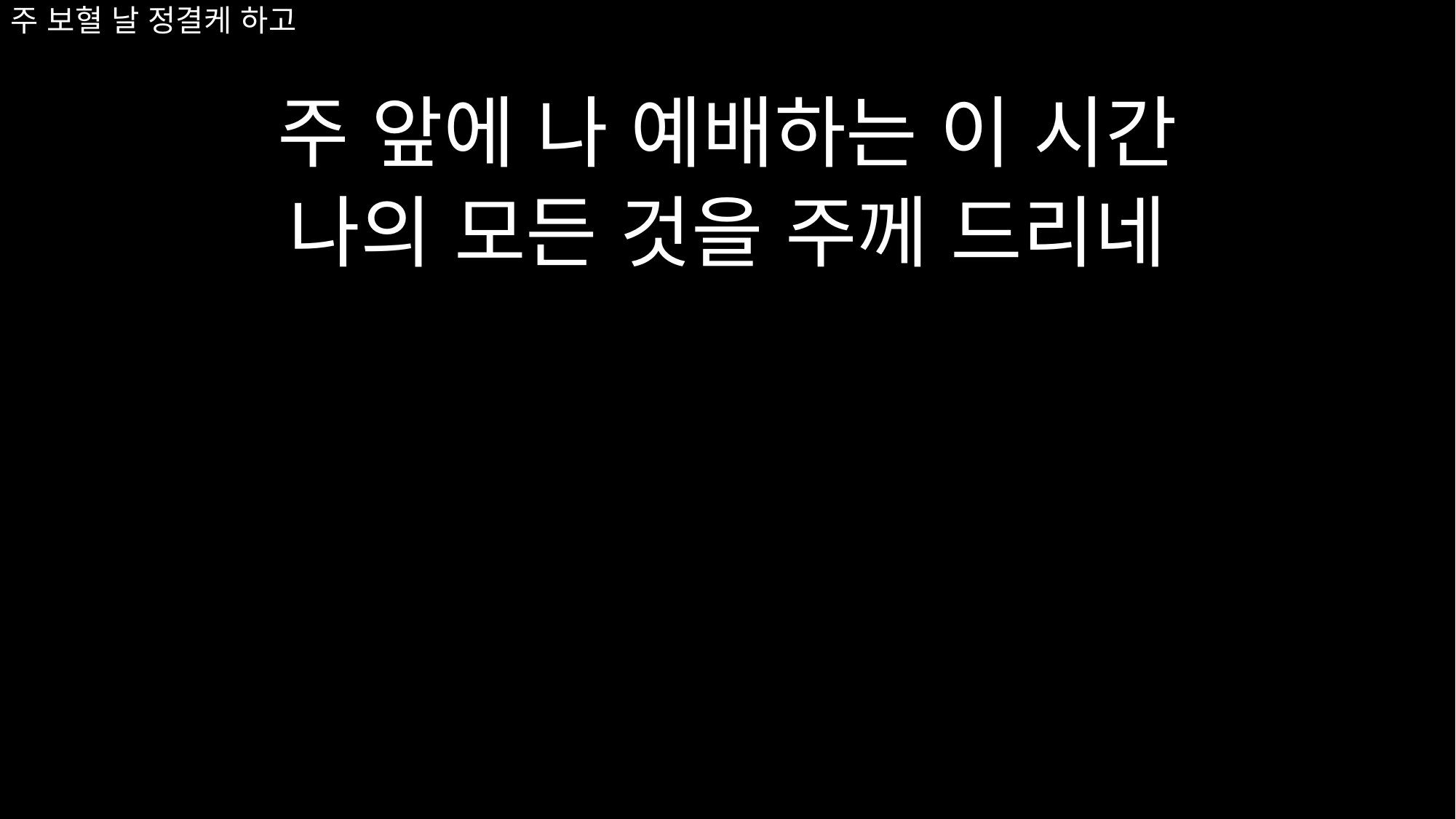

# 주 보혈 날 정결케 하고
주 앞에 나 예배하는 이 시간
나의 모든 것을 주께 드리네